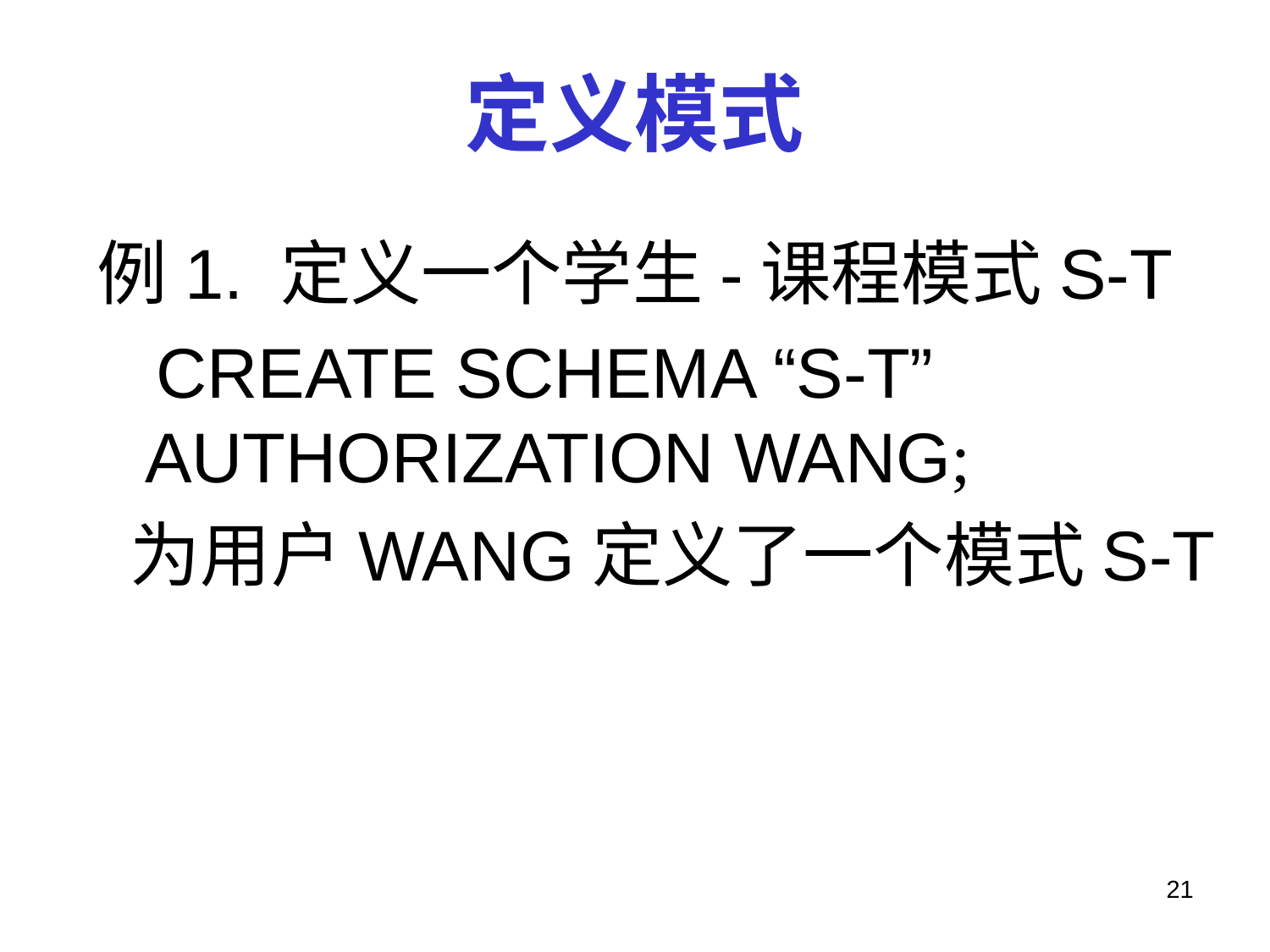

# 定义模式
例1. 定义一个学生-课程模式S-T
   CREATE SCHEMA “S-T” AUTHORIZATION WANG;
 为用户WANG定义了一个模式S-T

21